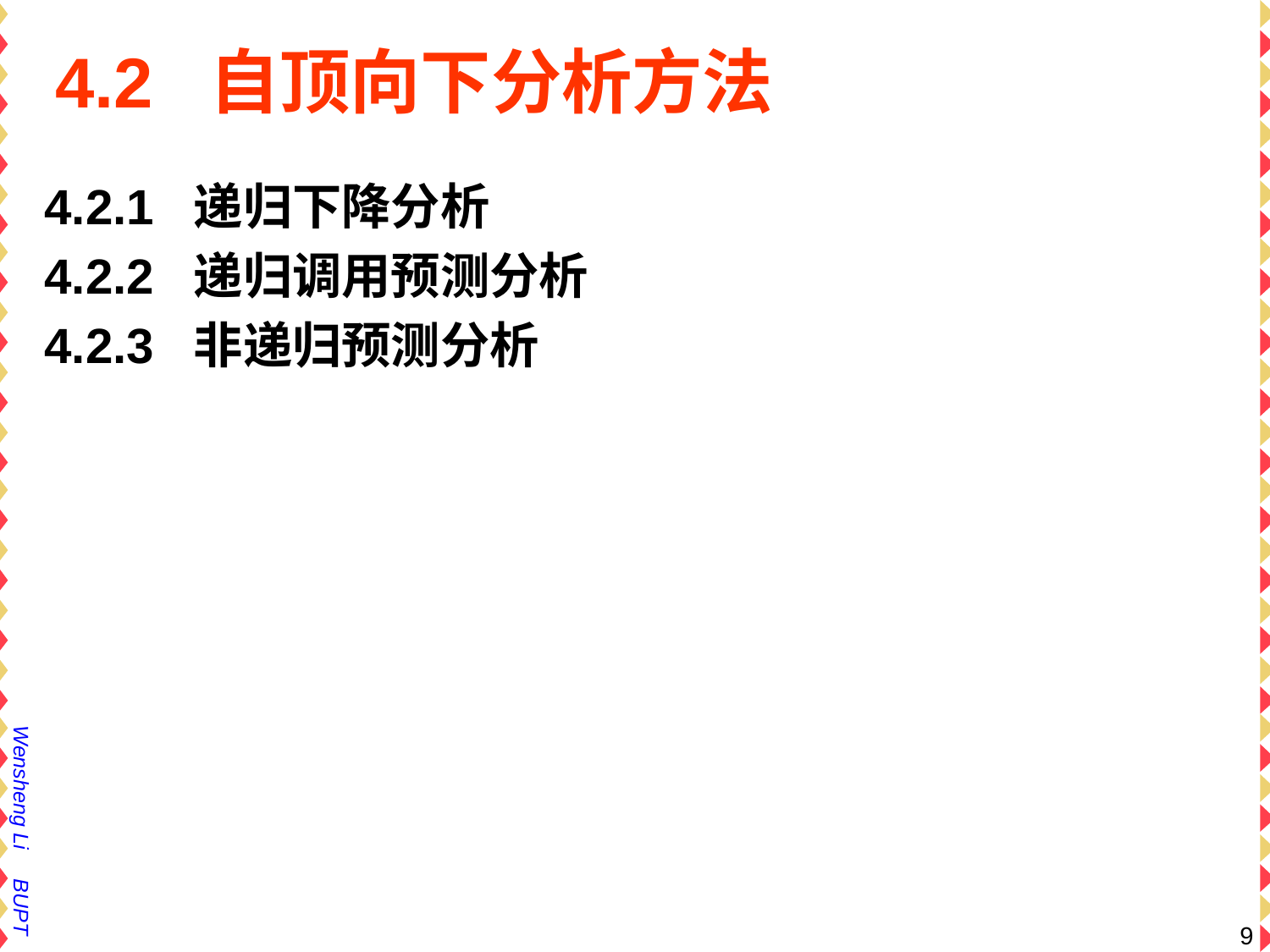

# 4.2  自顶向下分析方法
4.2.1  递归下降分析
4.2.2  递归调用预测分析
4.2.3  非递归预测分析
9